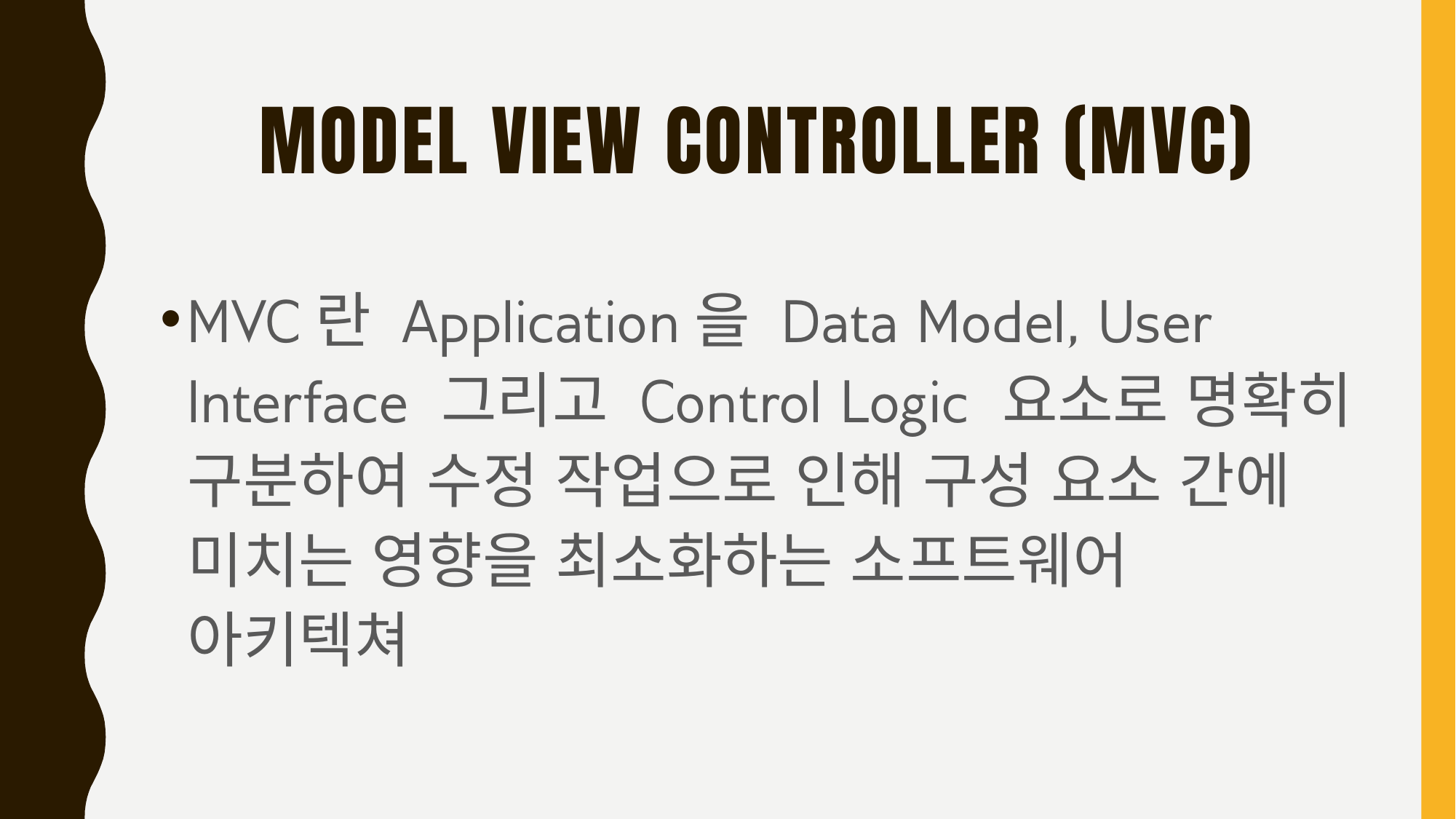

# Model view controller (mvc)
MVC란 Application을 Data Model, User Interface 그리고 Control Logic 요소로 명확히 구분하여 수정 작업으로 인해 구성 요소 간에 미치는 영향을 최소화하는 소프트웨어 아키텍쳐